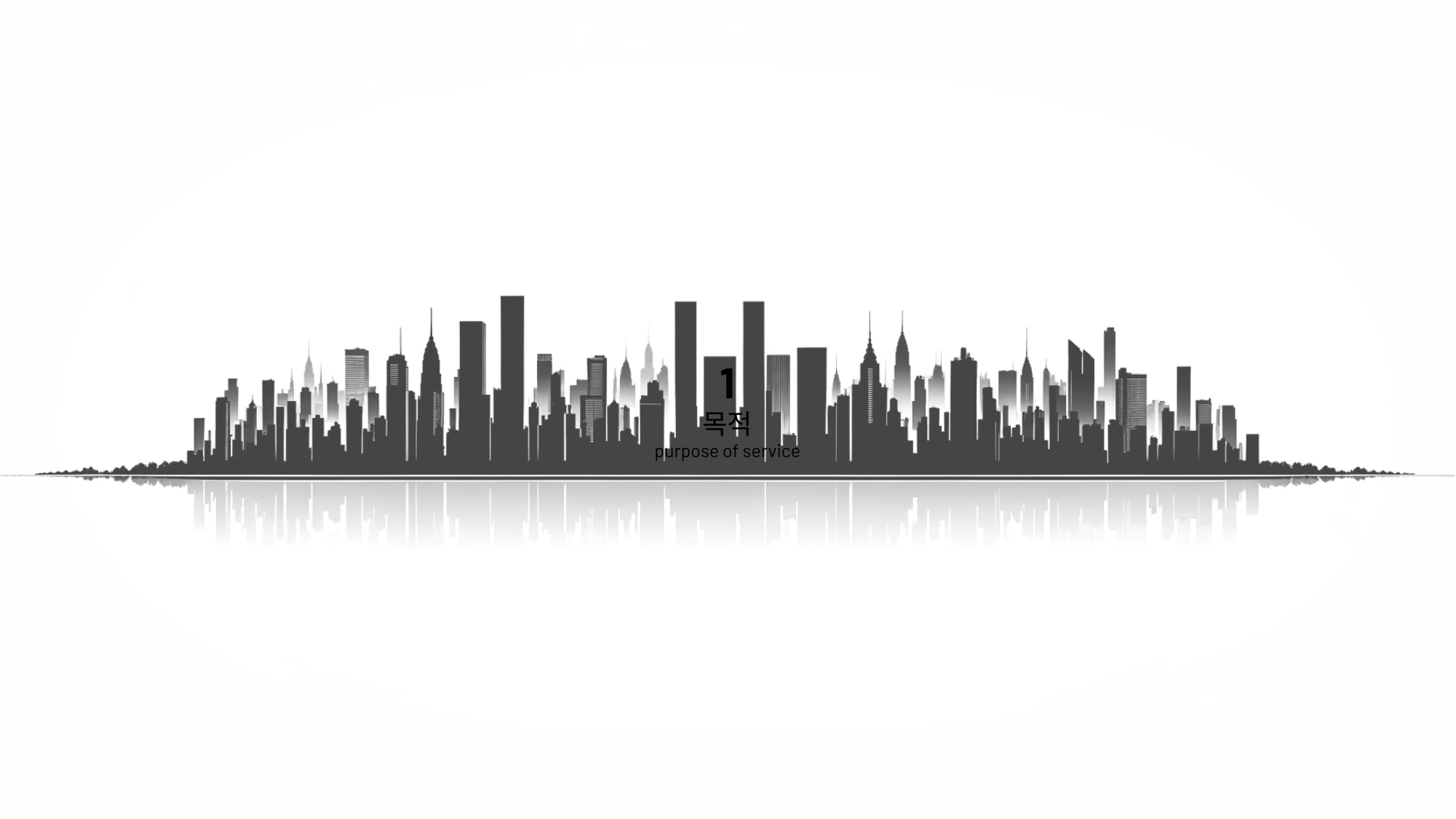

문제 상황
problems
생필품들은 대개 번들 형태로 대량 판매됨
(e.g., 물, 화장지, 계란 등)

이에 비해 대학생의 주거지인 기숙사실 및 자취방(원룸)의 수납공간은 협소함

또한 이와 같이 번들 형태로 구매한 생필품들은,
특히 유통기한이 있는 식재료는
1인 가구가 소비하기에 다소 부담스러울 수 있음

때문에 대학생 간에 공동구매를 매칭해 주는 플랫폼을 제작해,
해당 문제 상황의 개선을 꾀하고자 함

1
목적
purpose of service